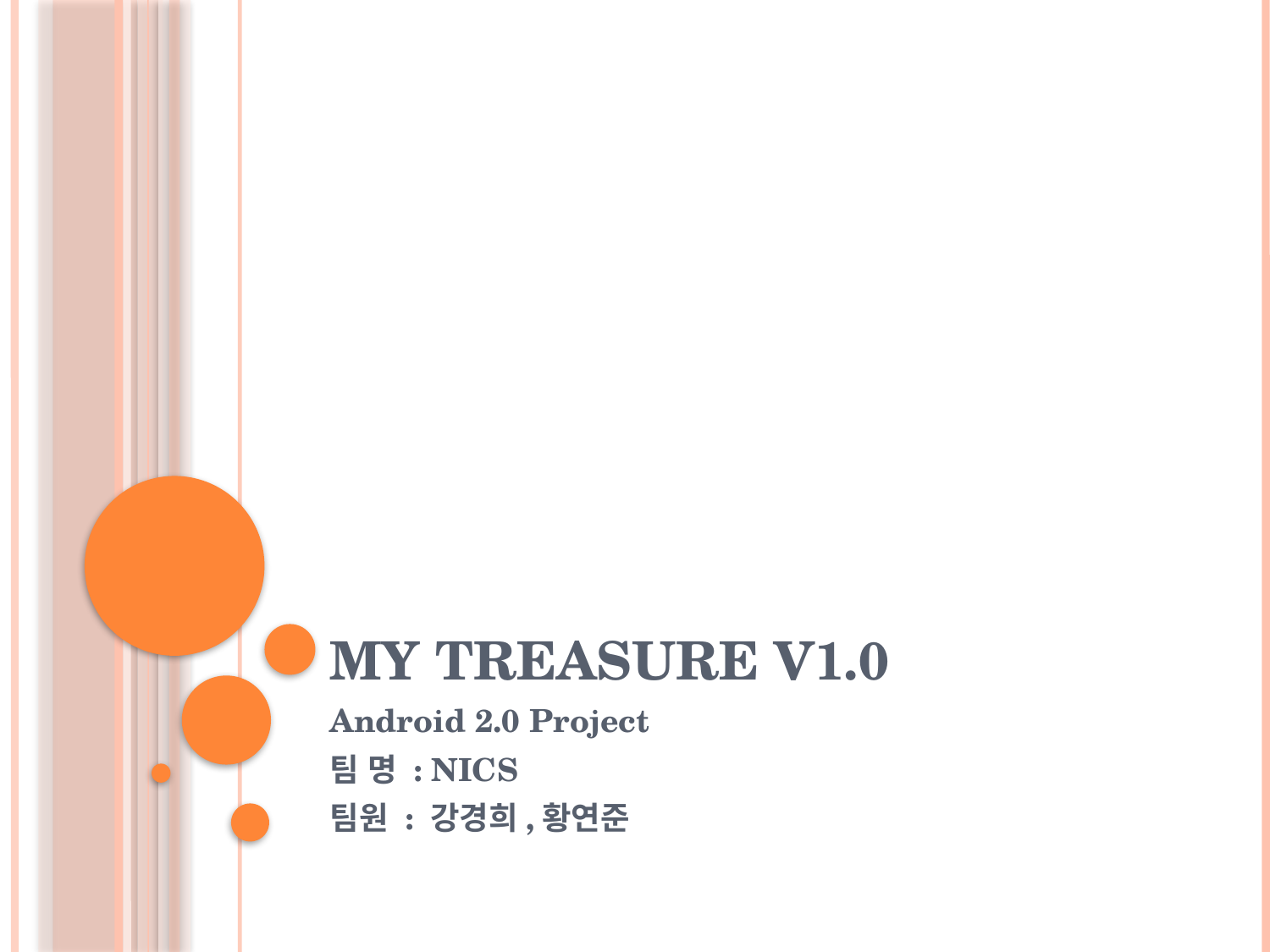

# my treasure v1.0
Android 2.0 Project
팀 명 : NICS
팀원 : 강경희,황연준